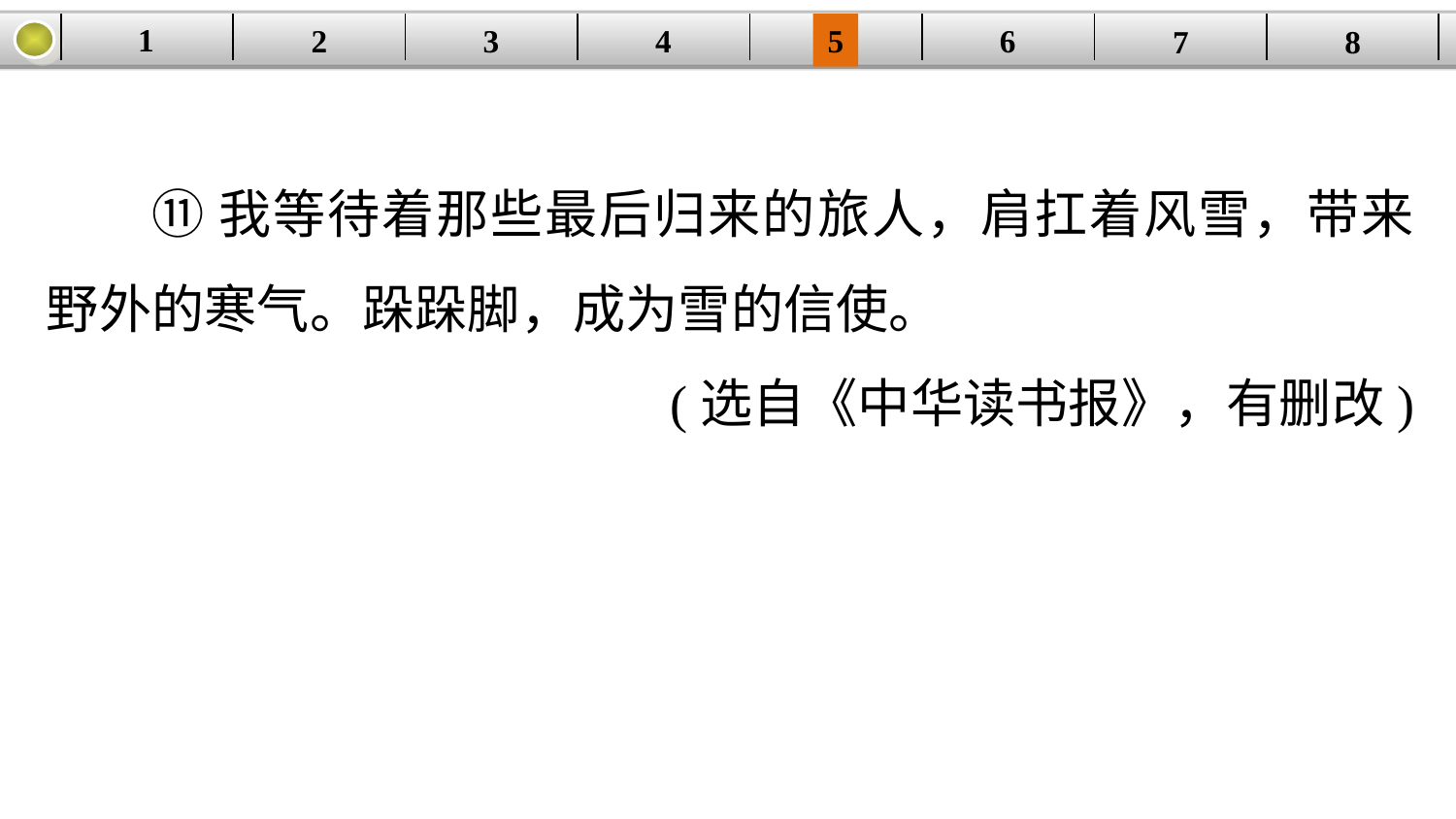

1
2
3
4
|  |  |  |  |  |  |  |  |
| --- | --- | --- | --- | --- | --- | --- | --- |
5
6
7
8

⑪我等待着那些最后归来的旅人，肩扛着风雪，带来野外的寒气。跺跺脚，成为雪的信使。
		(选自《中华读书报》，有删改)